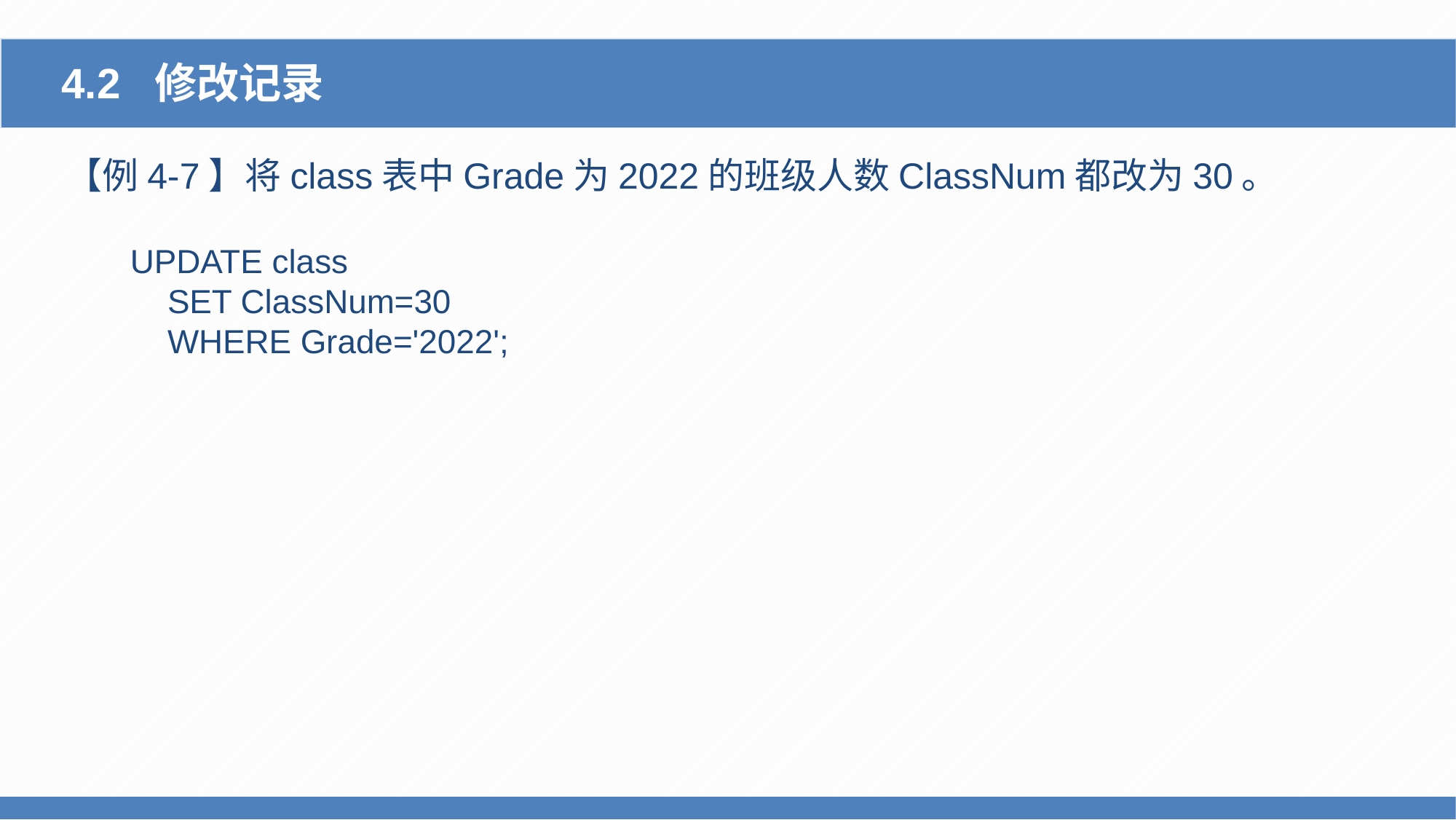

4.2  修改记录
【例4-7】将class表中Grade为2022的班级人数ClassNum都改为30。

UPDATE class
    SET ClassNum=30
    WHERE Grade='2022';